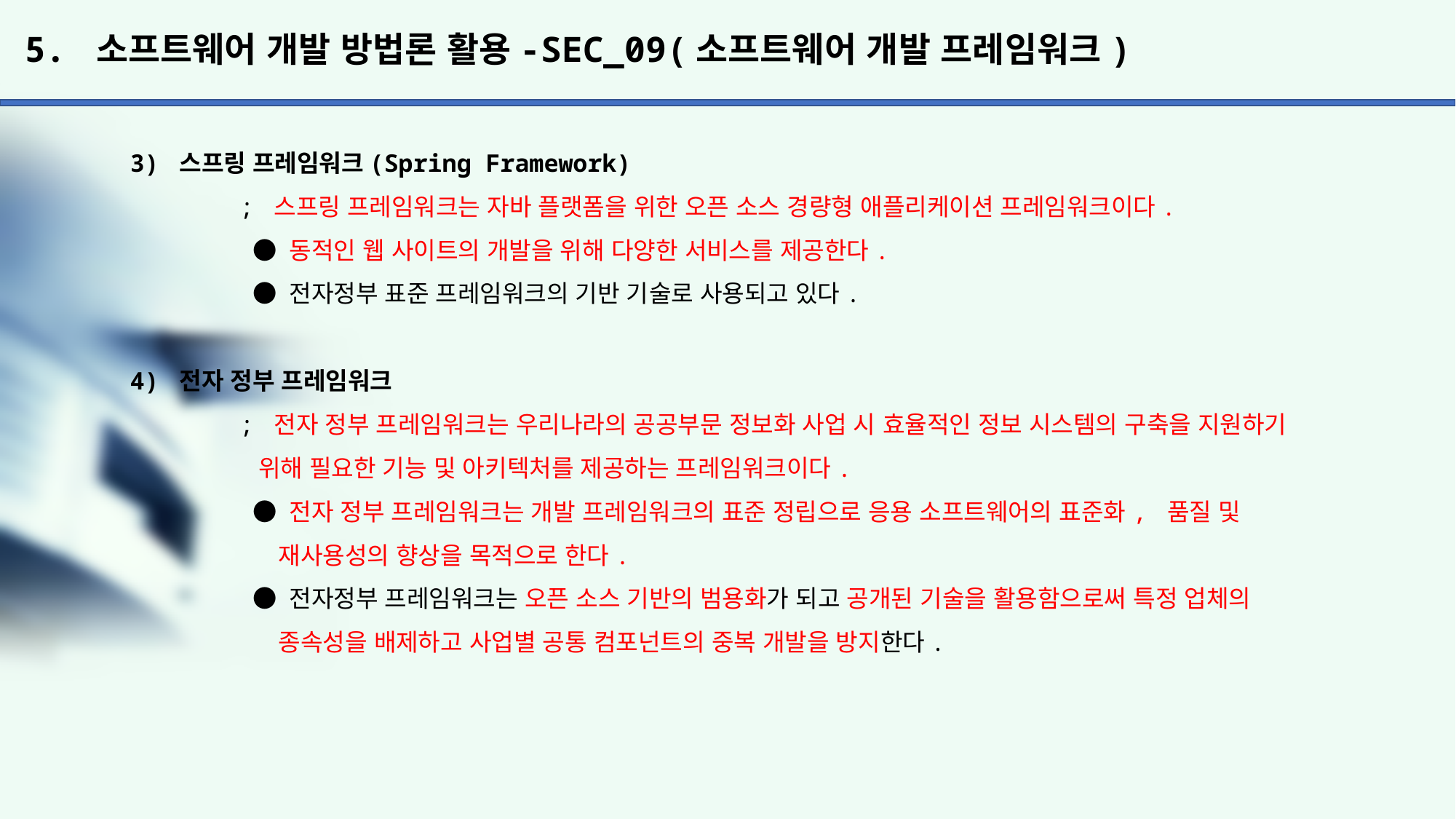

# 5. 소프트웨어 개발 방법론 활용-SEC_09(소프트웨어 개발 프레임워크)
3) 스프링 프레임워크(Spring Framework)
	; 스프링 프레임워크는 자바 플랫폼을 위한 오픈 소스 경량형 애플리케이션 프레임워크이다.
	  ● 동적인 웹 사이트의 개발을 위해 다양한 서비스를 제공한다.
	  ● 전자정부 표준 프레임워크의 기반 기술로 사용되고 있다.

4) 전자 정부 프레임워크
	; 전자 정부 프레임워크는 우리나라의 공공부문 정보화 사업 시 효율적인 정보 시스템의 구축을 지원하기
	  위해 필요한 기능 및 아키텍처를 제공하는 프레임워크이다.
	  ● 전자 정부 프레임워크는 개발 프레임워크의 표준 정립으로 응용 소프트웨어의 표준화, 품질 및
	     재사용성의 향상을 목적으로 한다.
	  ● 전자정부 프레임워크는 오픈 소스 기반의 범용화가 되고 공개된 기술을 활용함으로써 특정 업체의
	     종속성을 배제하고 사업별 공통 컴포넌트의 중복 개발을 방지한다.